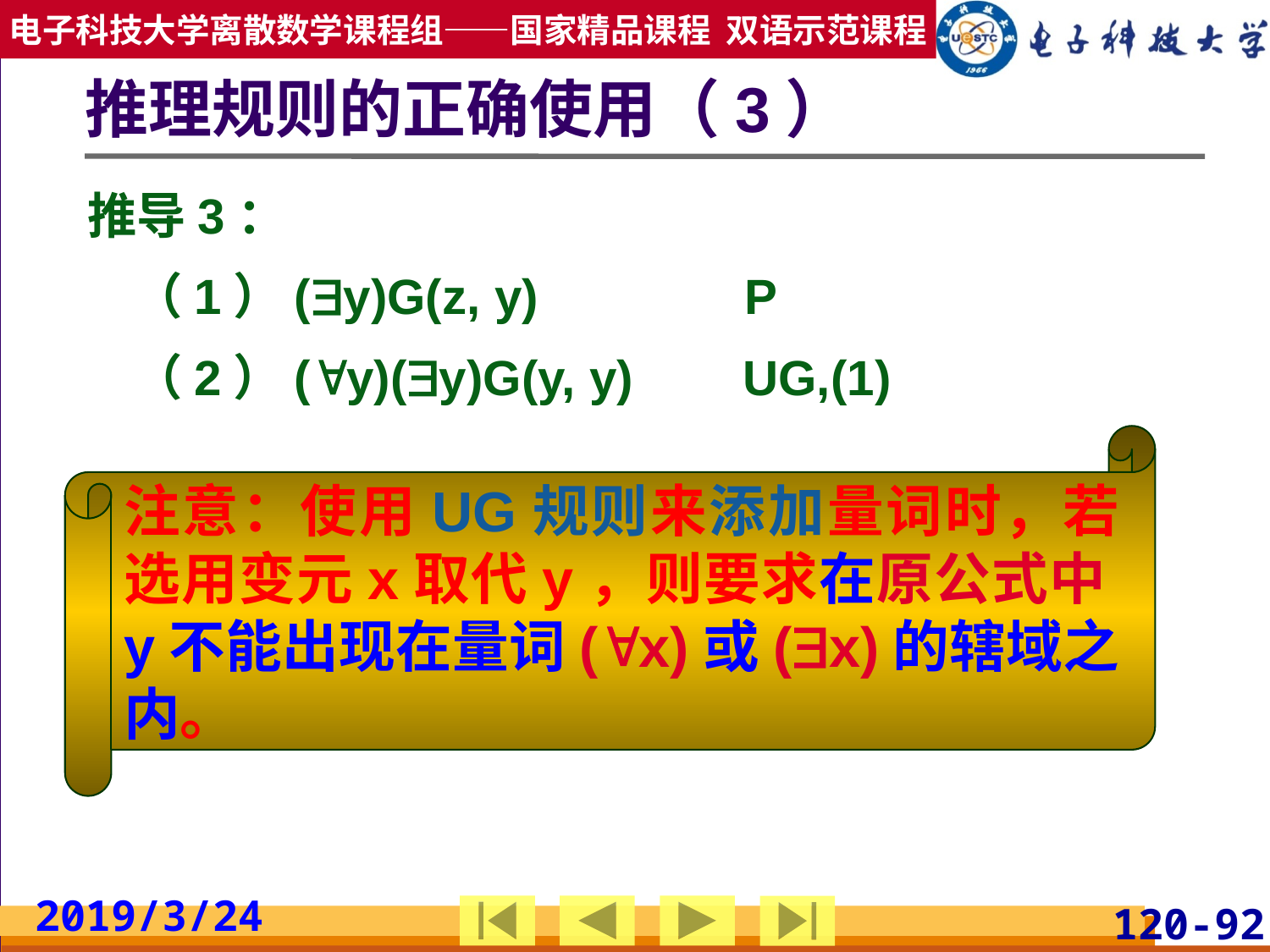

# 推理规则的正确使用（3）
推导3：
   （1）(∃y)G(z, y)               P
   （2）(∀y)(∃y)G(y, y)        UG,(1)
注意：使用UG规则来添加量词时，若选用变元x取代y，则要求在原公式中y不能出现在量词(∀x)或(∃x)的辖域之内。
分析：推导3是错误的。正确的推导如下：
    （1）(∃y)G(z, y)              P
    （2）(∀z)(∃y)G(z, y)       UG,(1)
2019/3/24